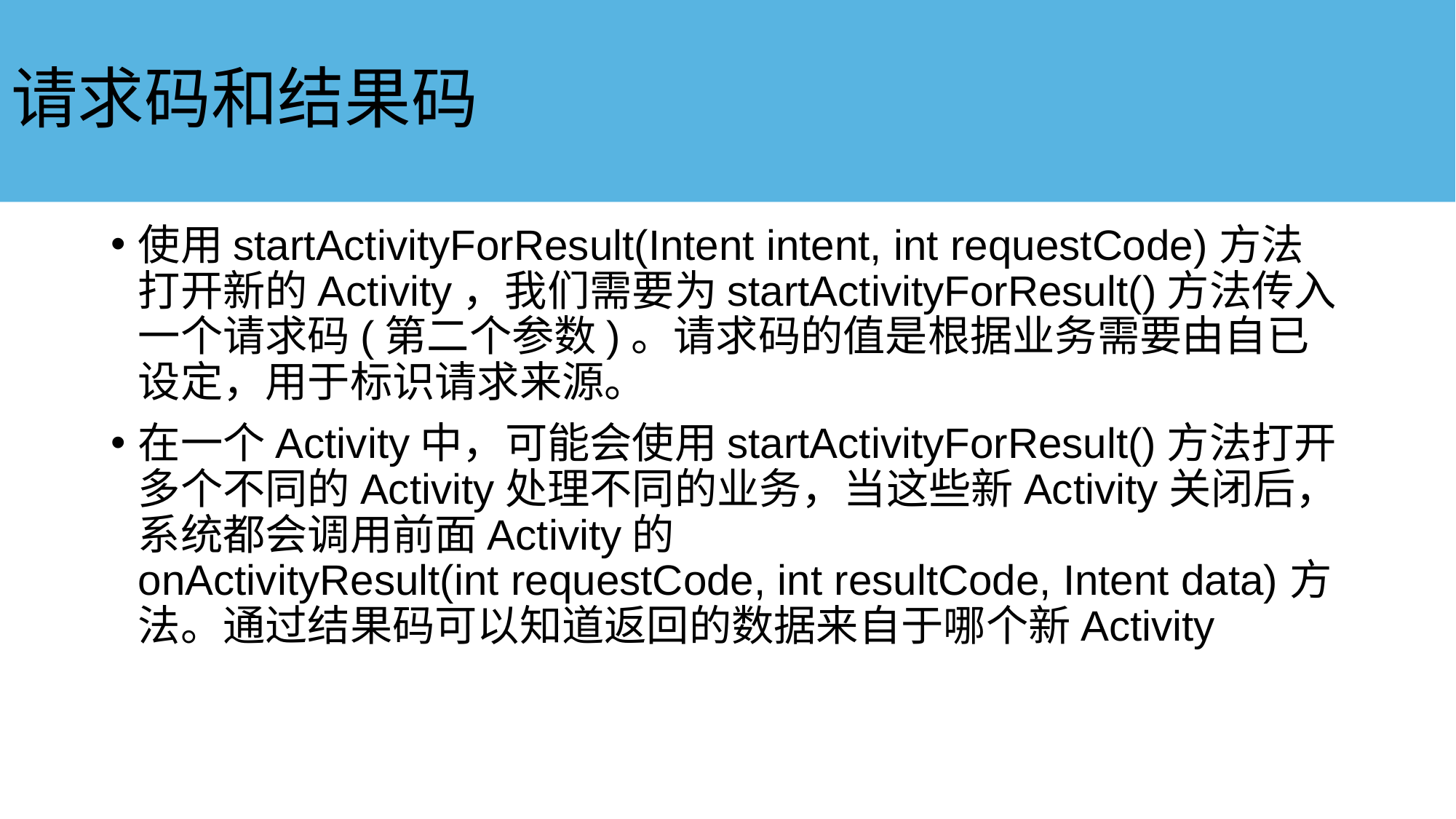

# 请求码和结果码
使用startActivityForResult(Intent intent, int requestCode)方法打开新的Activity，我们需要为startActivityForResult()方法传入一个请求码(第二个参数)。请求码的值是根据业务需要由自已设定，用于标识请求来源。
在一个Activity中，可能会使用startActivityForResult()方法打开多个不同的Activity处理不同的业务，当这些新Activity关闭后，系统都会调用前面Activity的onActivityResult(int requestCode, int resultCode, Intent data)方法。通过结果码可以知道返回的数据来自于哪个新Activity